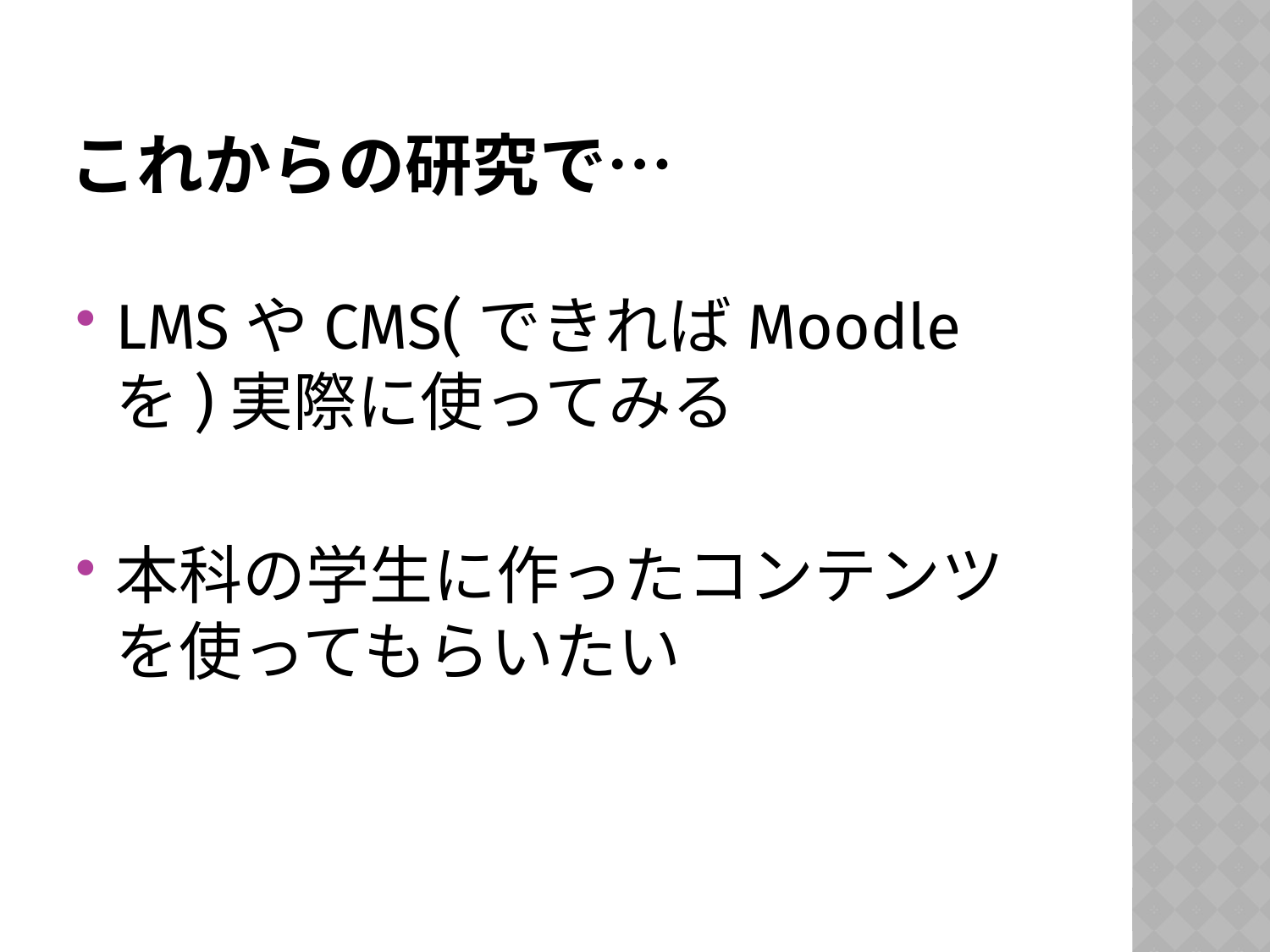

# これからの研究で…
LMSやCMS(できればMoodleを)実際に使ってみる

本科の学生に作ったコンテンツを使ってもらいたい